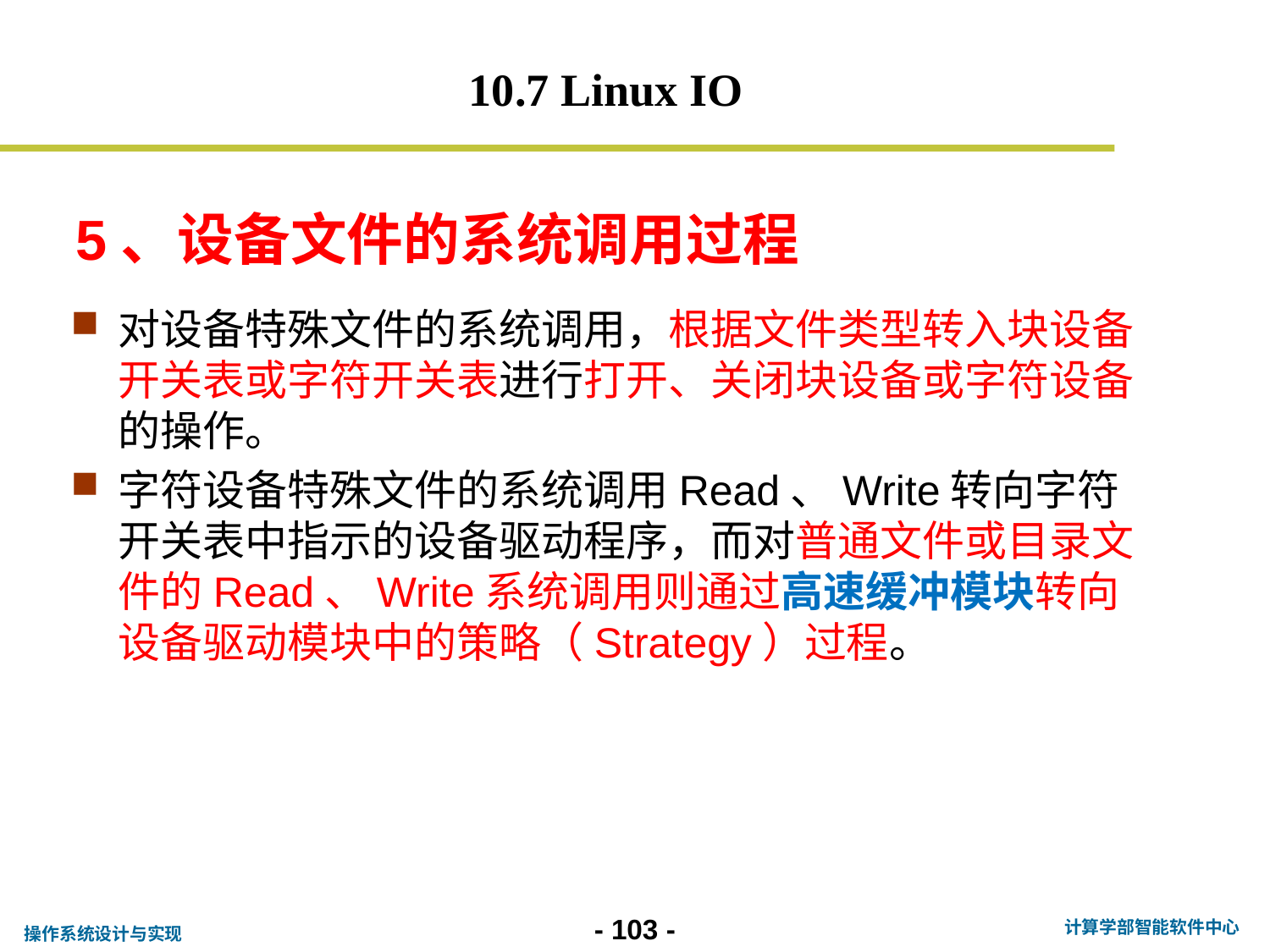

10.7 Linux IO
# 5、设备文件的系统调用过程
对设备特殊文件的系统调用，根据文件类型转入块设备开关表或字符开关表进行打开、关闭块设备或字符设备的操作。
字符设备特殊文件的系统调用Read、Write转向字符开关表中指示的设备驱动程序，而对普通文件或目录文件的Read、Write系统调用则通过高速缓冲模块转向设备驱动模块中的策略（Strategy）过程。